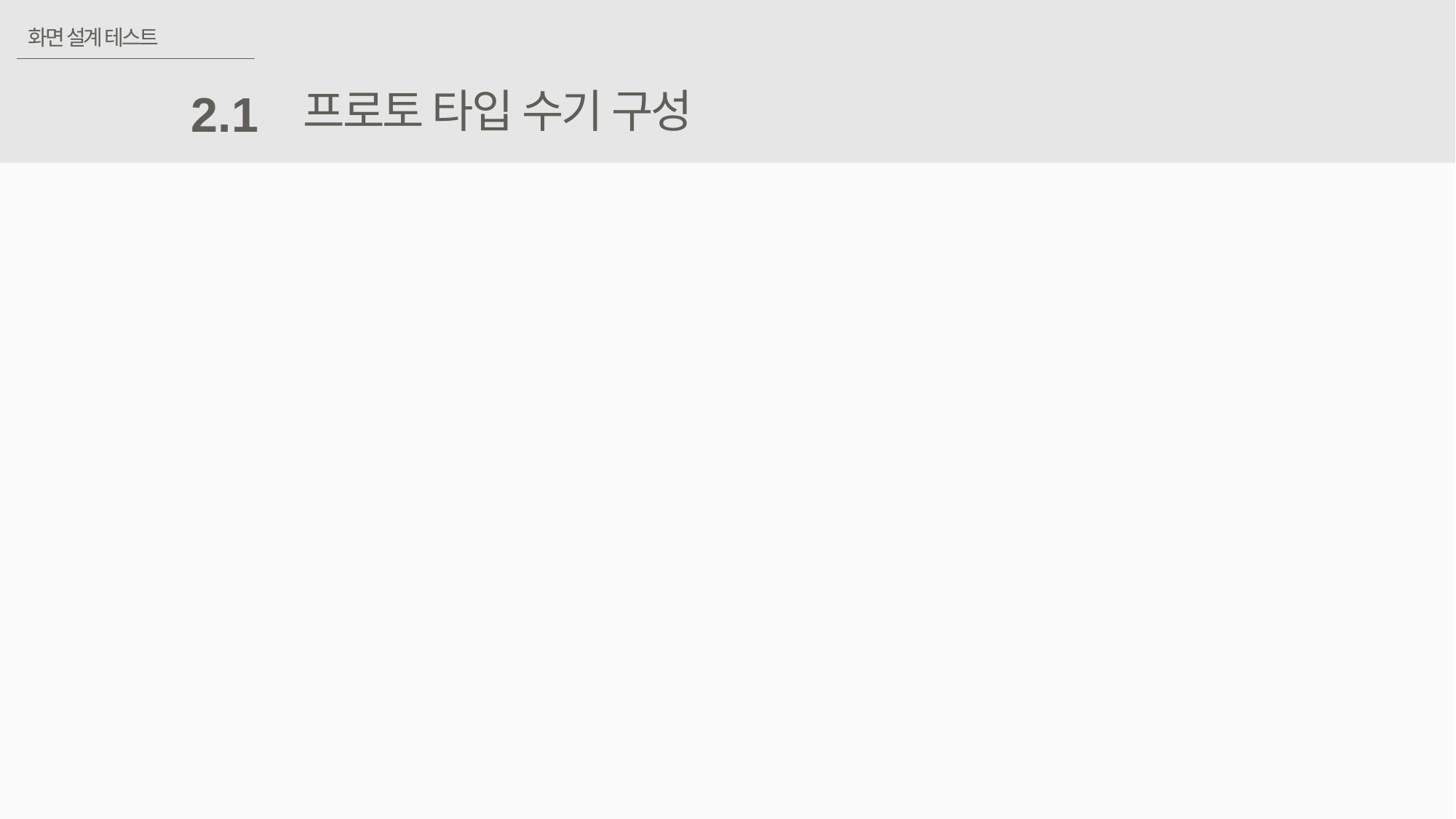

화면 설계 테스트
프로토 타입 수기 구성
2.1
6